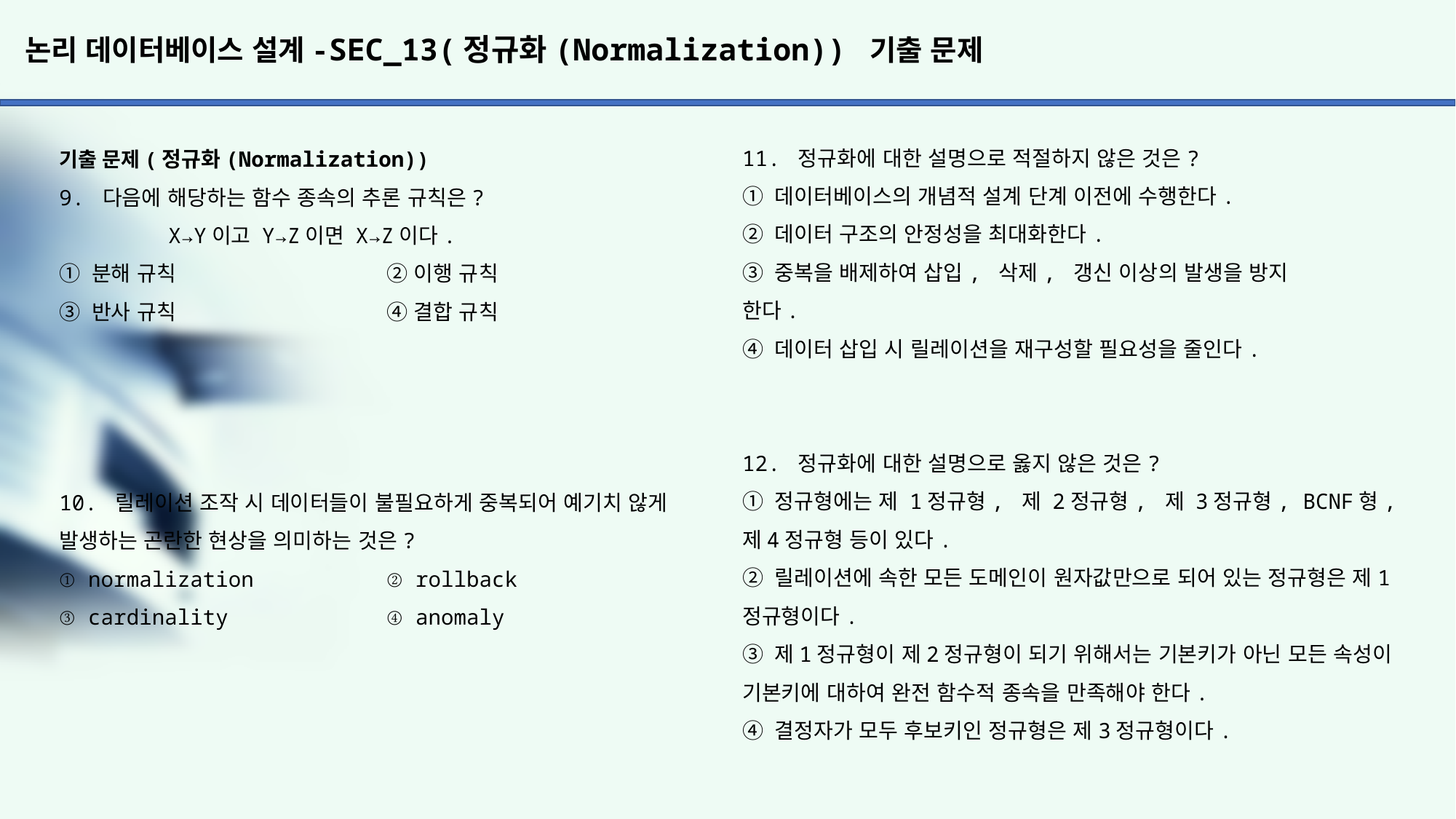

# 논리 데이터베이스 설계-SEC_13(정규화(Normalization)) 기출 문제
11. 정규화에 대한 설명으로 적절하지 않은 것은?
① 데이터베이스의 개념적 설계 단계 이전에 수행한다.
② 데이터 구조의 안정성을 최대화한다.
③ 중복을 배제하여 삽입, 삭제, 갱신 이상의 발생을 방지
한다.
④ 데이터 삽입 시 릴레이션을 재구성할 필요성을 줄인다.

12. 정규화에 대한 설명으로 옳지 않은 것은?
① 정규형에는 제 1정규형, 제 2정규형, 제 3정규형, BCNF형,
제4정규형 등이 있다.
② 릴레이션에 속한 모든 도메인이 원자값만으로 되어 있는 정규형은 제1정규형이다.
③ 제1정규형이 제2정규형이 되기 위해서는 기본키가 아닌 모든 속성이 기본키에 대하여 완전 함수적 종속을 만족해야 한다.
④ 결정자가 모두 후보키인 정규형은 제3정규형이다.
기출 문제(정규화(Normalization))
9. 다음에 해당하는 함수 종속의 추론 규칙은?
	X→Y이고 Y→Z이면 X→Z이다.
① 분해 규칙		② 이행 규칙
③ 반사 규칙		④ 결합 규칙

10. 릴레이션 조작 시 데이터들이 불필요하게 중복되어 예기치 않게 발생하는 곤란한 현상을 의미하는 것은?
① normalization		② rollback
③ cardinality		④ anomaly